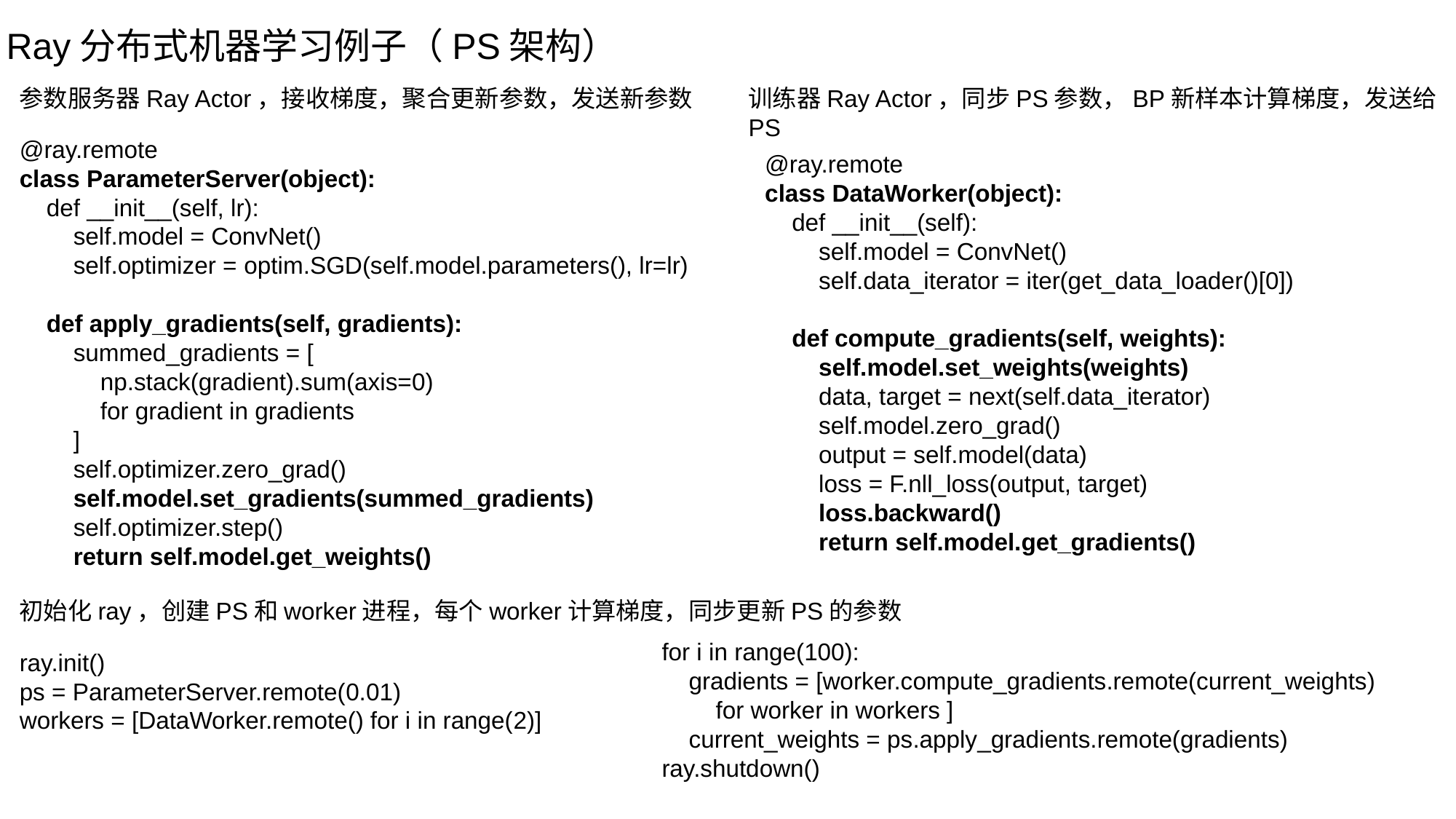

Ray分布式机器学习例子（PS架构）
参数服务器Ray Actor，接收梯度，聚合更新参数，发送新参数
训练器Ray Actor，同步PS参数，BP新样本计算梯度，发送给PS
@ray.remote
class ParameterServer(object):
    def __init__(self, lr):
        self.model = ConvNet()
        self.optimizer = optim.SGD(self.model.parameters(), lr=lr)

    def apply_gradients(self, gradients):
        summed_gradients = [
            np.stack(gradient).sum(axis=0)
            for gradient in gradients
        ]
        self.optimizer.zero_grad()
        self.model.set_gradients(summed_gradients)
        self.optimizer.step()
        return self.model.get_weights()
@ray.remote
class DataWorker(object):
    def __init__(self):
        self.model = ConvNet()
        self.data_iterator = iter(get_data_loader()[0])

    def compute_gradients(self, weights):
        self.model.set_weights(weights)
        data, target = next(self.data_iterator)
        self.model.zero_grad()
        output = self.model(data)
        loss = F.nll_loss(output, target)
        loss.backward()
        return self.model.get_gradients()
初始化ray，创建PS和worker进程，每个worker计算梯度，同步更新PS的参数
for i in range(100):
    gradients = [worker.compute_gradients.remote(current_weights)
        for worker in workers ]
    current_weights = ps.apply_gradients.remote(gradients)
ray.shutdown()
ray.init()
ps = ParameterServer.remote(0.01)
workers = [DataWorker.remote() for i in range(2)]